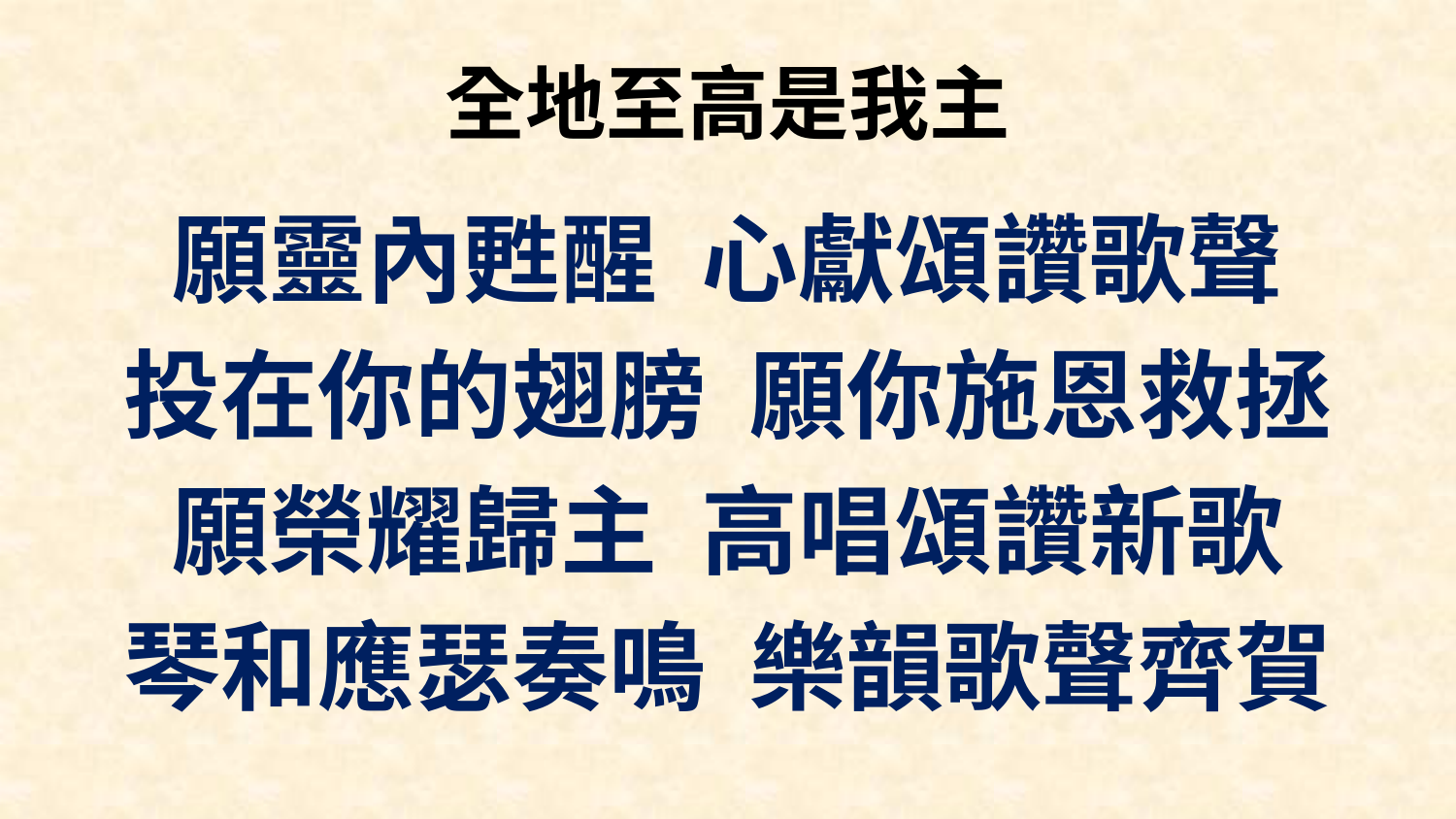

# 全地至高是我主
願靈內甦醒  心獻頌讚歌聲
投在你的翅膀  願你施恩救拯
願榮耀歸主  高唱頌讚新歌
琴和應瑟奏鳴  樂韻歌聲齊賀